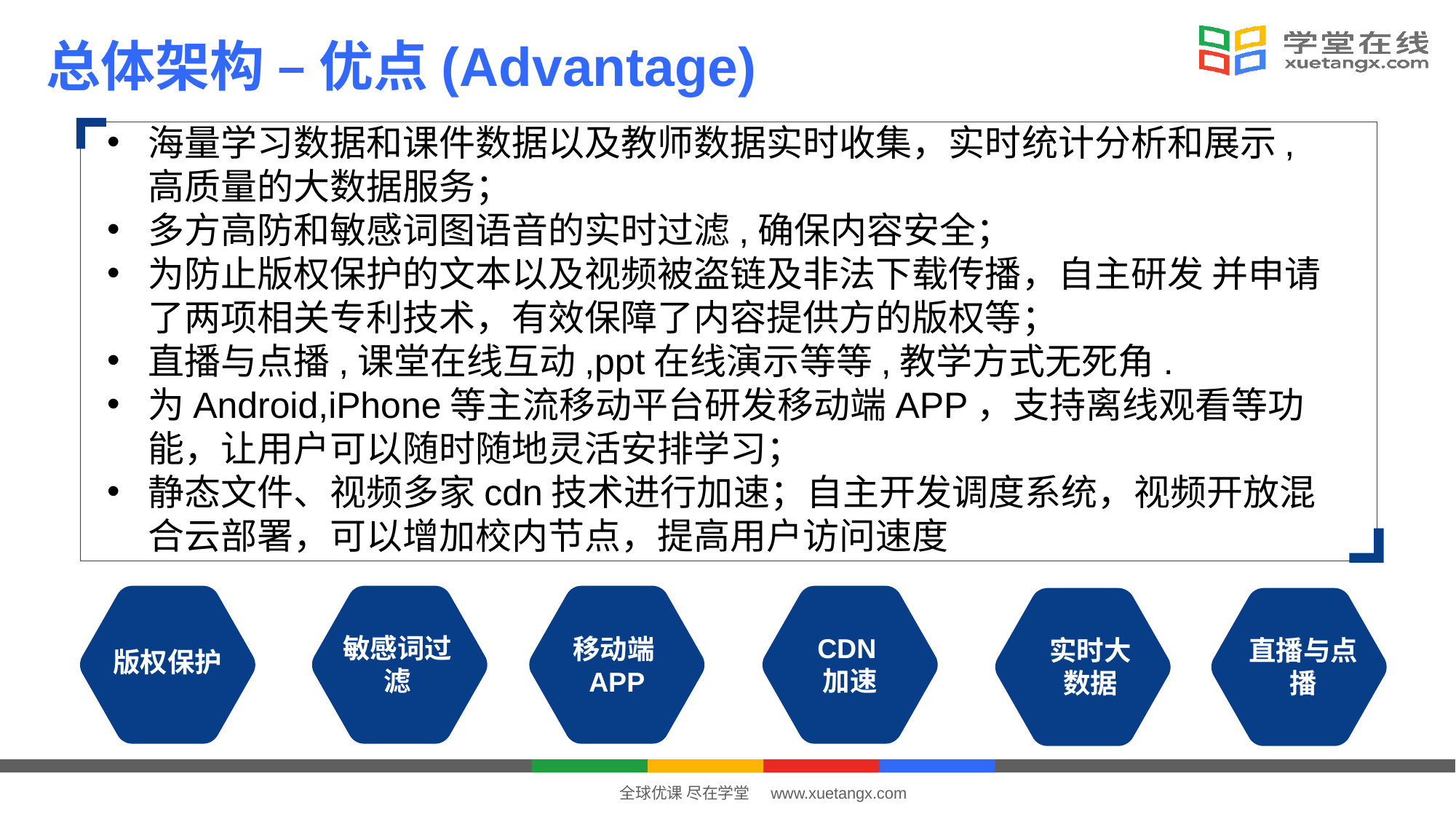

总体架构 – 优点(Advantage)

海量学习数据和课件数据以及教师数据实时收集，实时统计分析和展示,高质量的大数据服务；
多方高防和敏感词图语音的实时过滤,确保内容安全；
为防止版权保护的文本以及视频被盗链及非法下载传播，自主研发 并申请了两项相关专利技术，有效保障了内容提供方的版权等；
直播与点播,课堂在线互动,ppt在线演示等等,教学方式无死角.
为Android,iPhone等主流移动平台研发移动端APP，支持离线观看等功能，让用户可以随时随地灵活安排学习；
静态文件、视频多家cdn技术进行加速；自主开发调度系统，视频开放混合云部署，可以增加校内节点，提高用户访问速度

敏感词过滤
CDN加速
移动端APP
实时大数据
直播与点播
版权保护